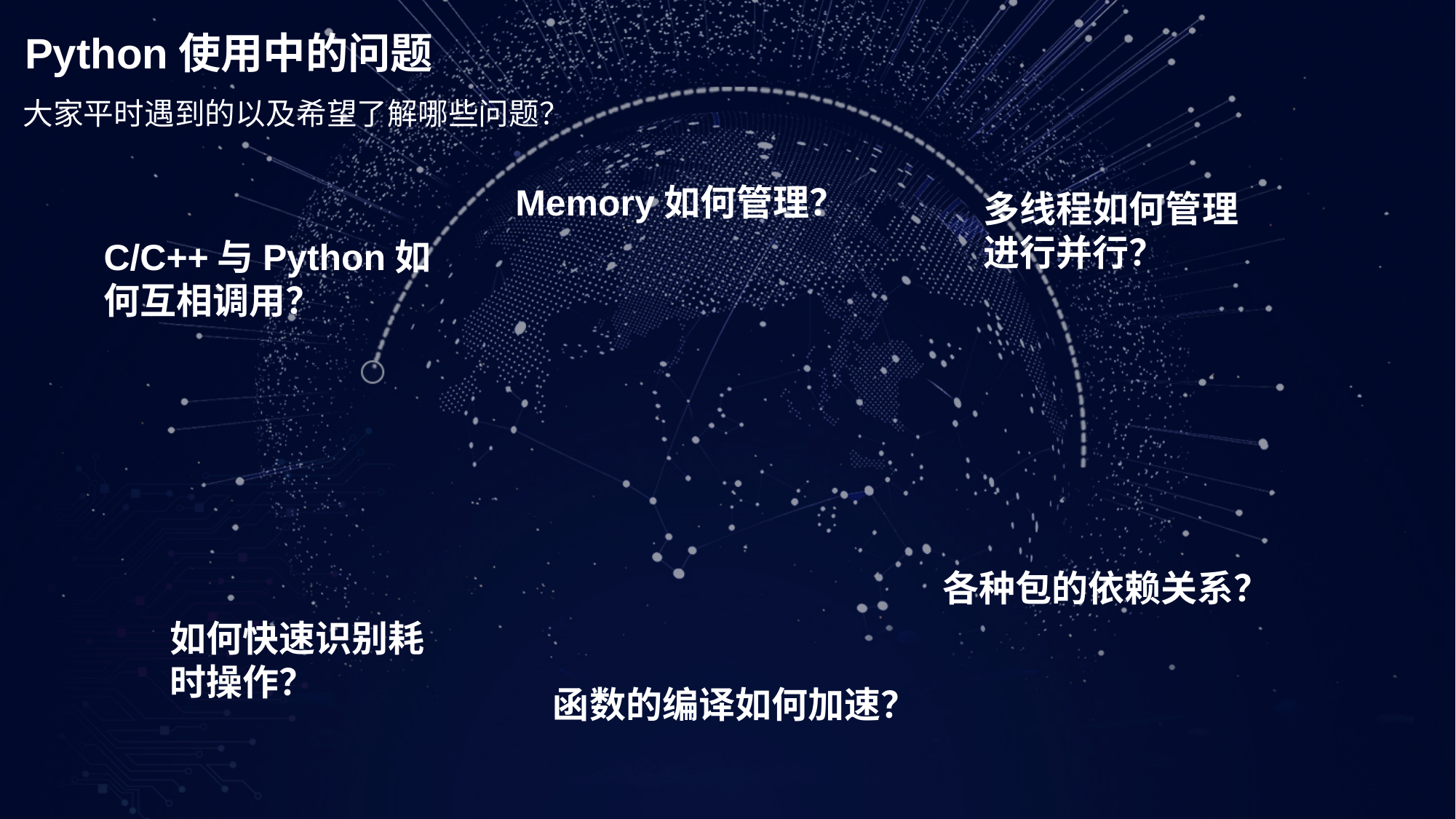

Python使用中的问题
大家平时遇到的以及希望了解哪些问题？
Memory如何管理？
多线程如何管理进行并行？
C/C++与Python如何互相调用？

各种包的依赖关系？
如何快速识别耗时操作？
函数的编译如何加速？